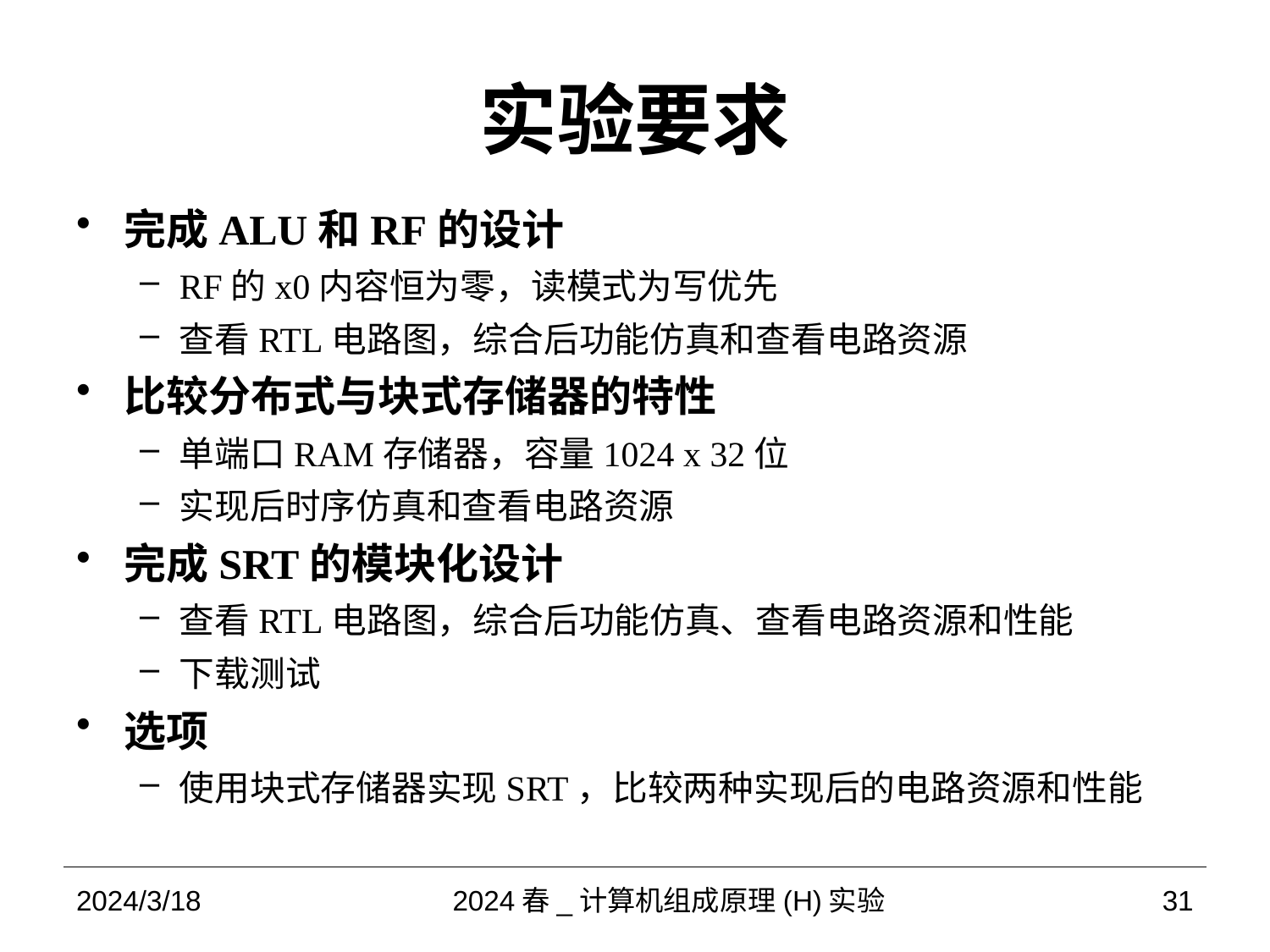

# 实验要求
完成ALU和RF的设计
RF的x0内容恒为零，读模式为写优先
查看RTL电路图，综合后功能仿真和查看电路资源
比较分布式与块式存储器的特性
单端口RAM存储器，容量1024 x 32位
实现后时序仿真和查看电路资源
完成SRT的模块化设计
查看RTL电路图，综合后功能仿真、查看电路资源和性能
下载测试
选项
使用块式存储器实现SRT，比较两种实现后的电路资源和性能

2024/3/18
2024春_计算机组成原理(H)实验
31